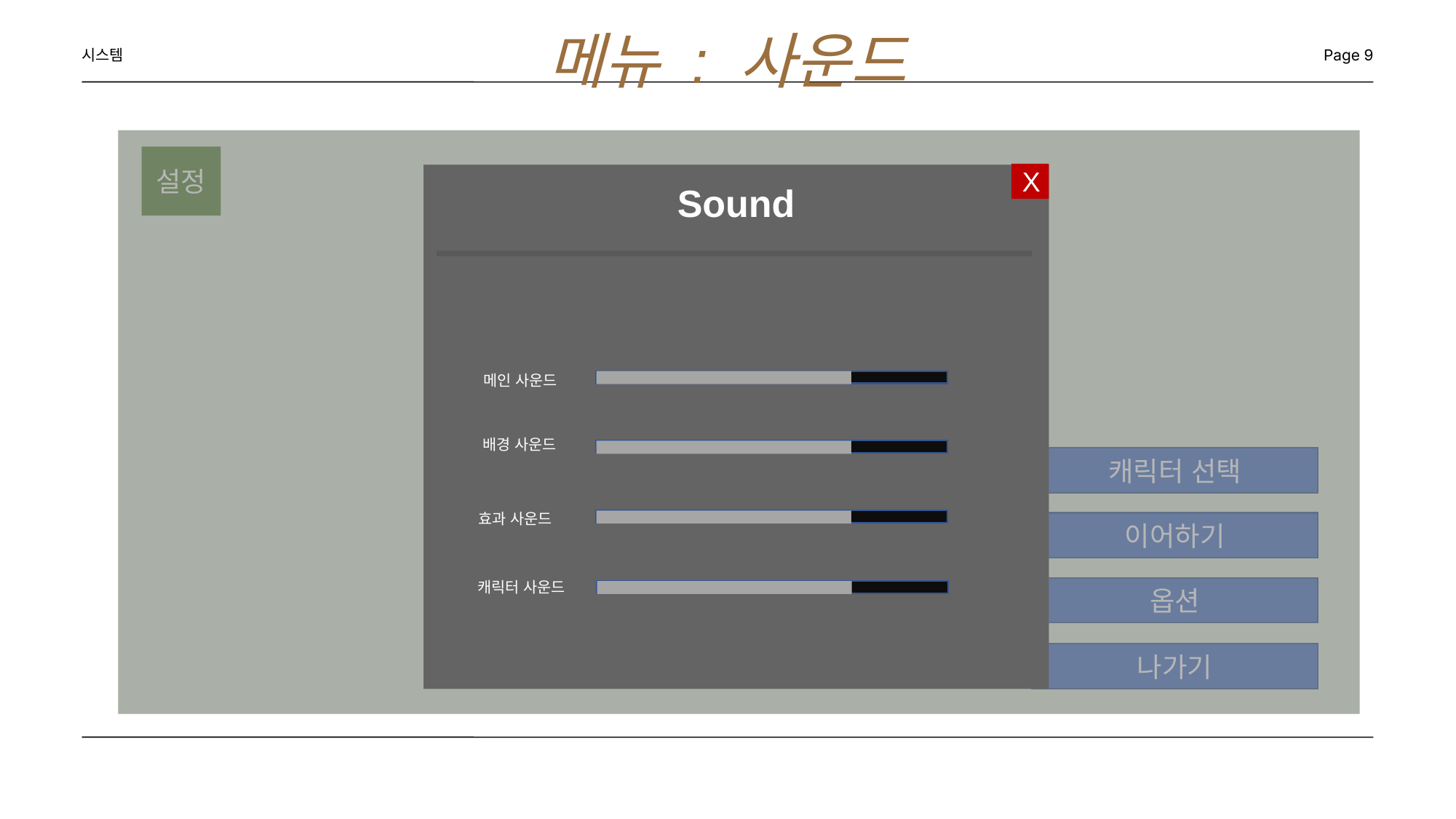

메뉴 : 사운드
시스템
Page 9

설정
X

Sound

메인 사운드

배경 사운드

효과 사운드

캐릭터 사운드

OPTION

사운드
그래픽
캐릭터 선택
이어하기
메인으로
옵션
나가기